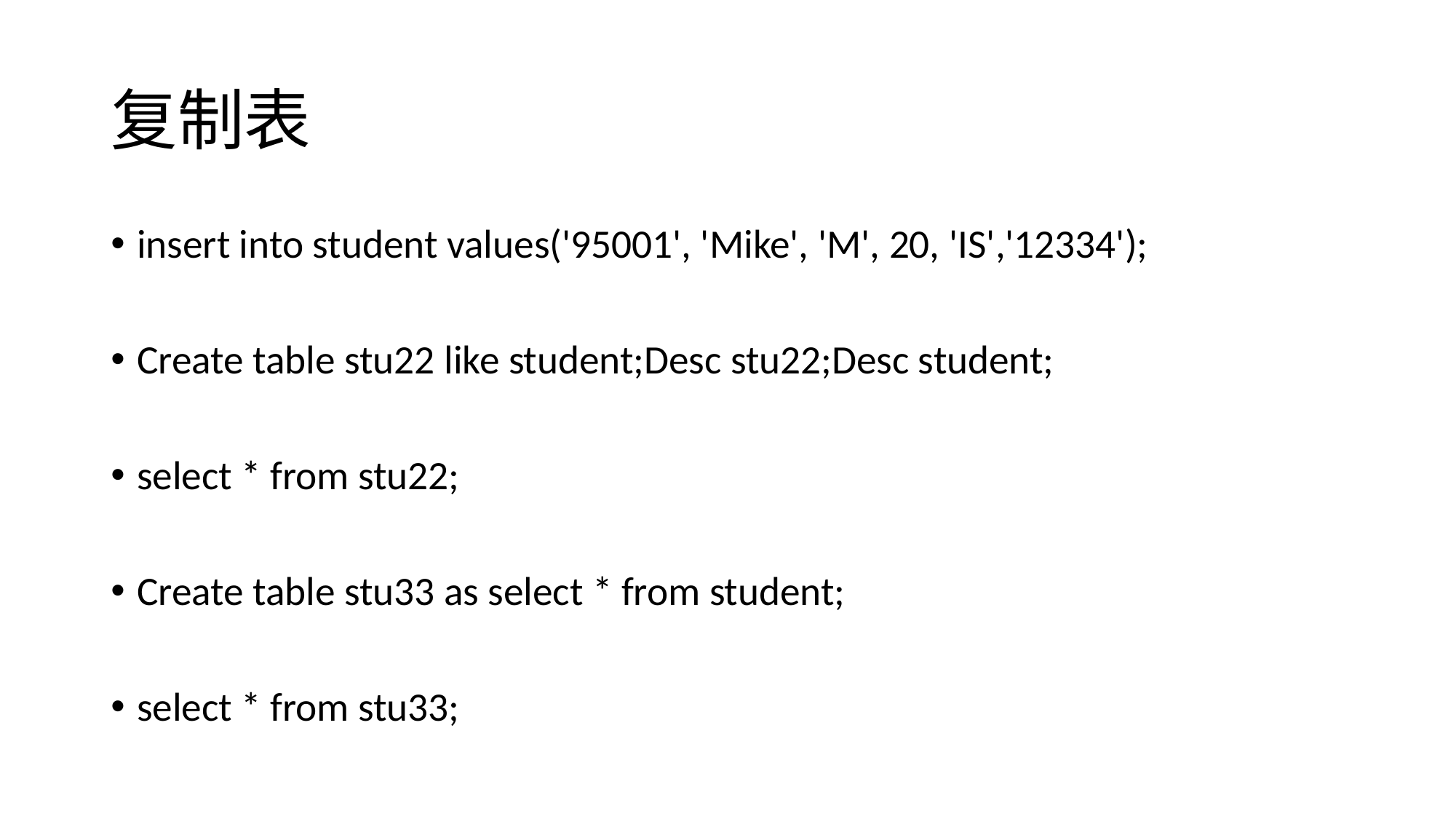

# 复制表
insert into student values('95001', 'Mike', 'M', 20, 'IS','12334');

Create table stu22 like student;Desc stu22;Desc student;

select * from stu22;

Create table stu33 as select * from student;

select * from stu33;